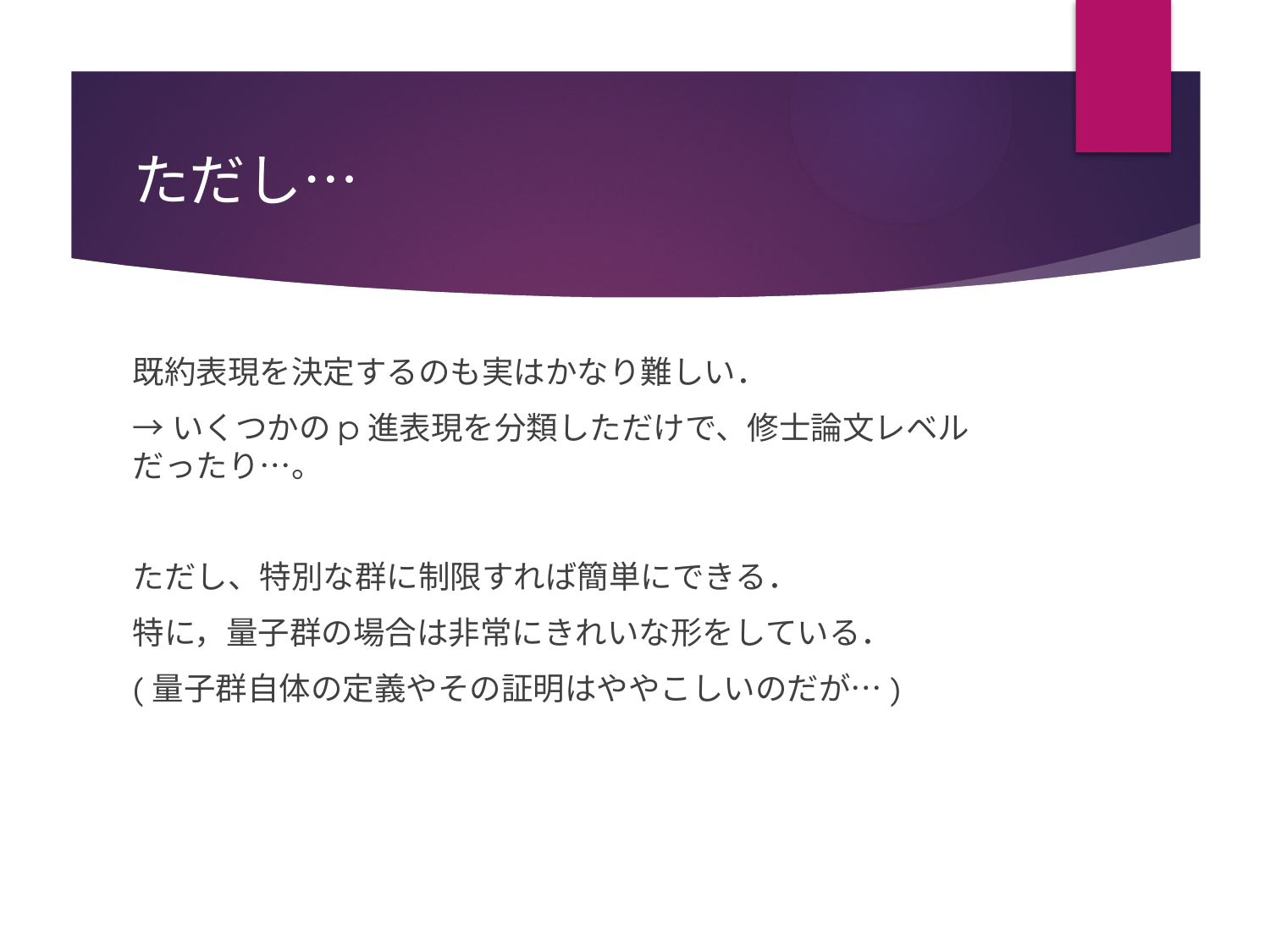

# ただし…
既約表現を決定するのも実はかなり難しい．
→いくつかのp進表現を分類しただけで、修士論文レベルだったり…。

ただし、特別な群に制限すれば簡単にできる．
特に，量子群の場合は非常にきれいな形をしている．
(量子群自体の定義やその証明はややこしいのだが…)